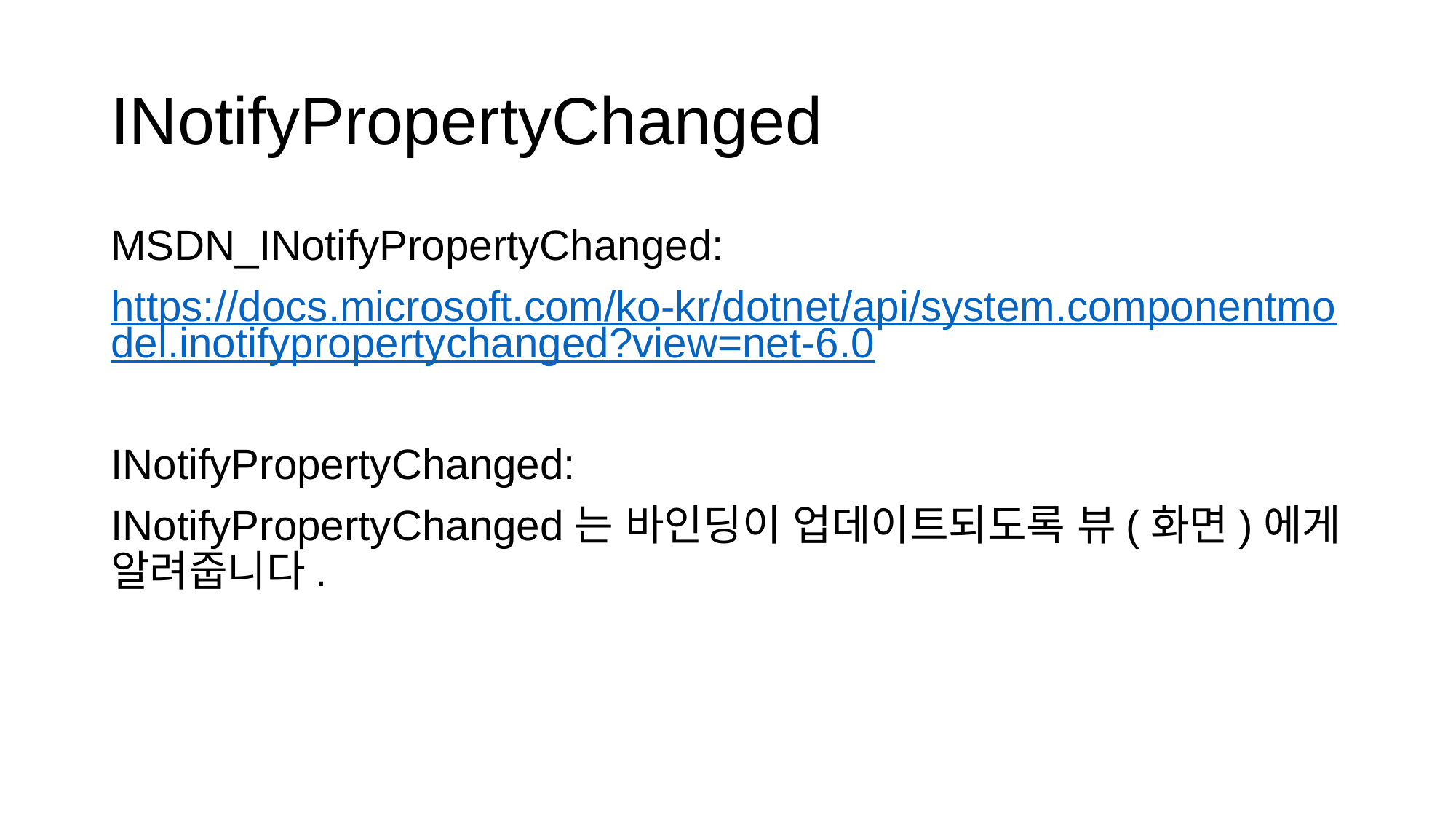

# INotifyPropertyChanged
MSDN_INotifyPropertyChanged:
https://docs.microsoft.com/ko-kr/dotnet/api/system.componentmodel.inotifypropertychanged?view=net-6.0

INotifyPropertyChanged:
INotifyPropertyChanged는 바인딩이 업데이트되도록 뷰(화면)에게 알려줍니다.